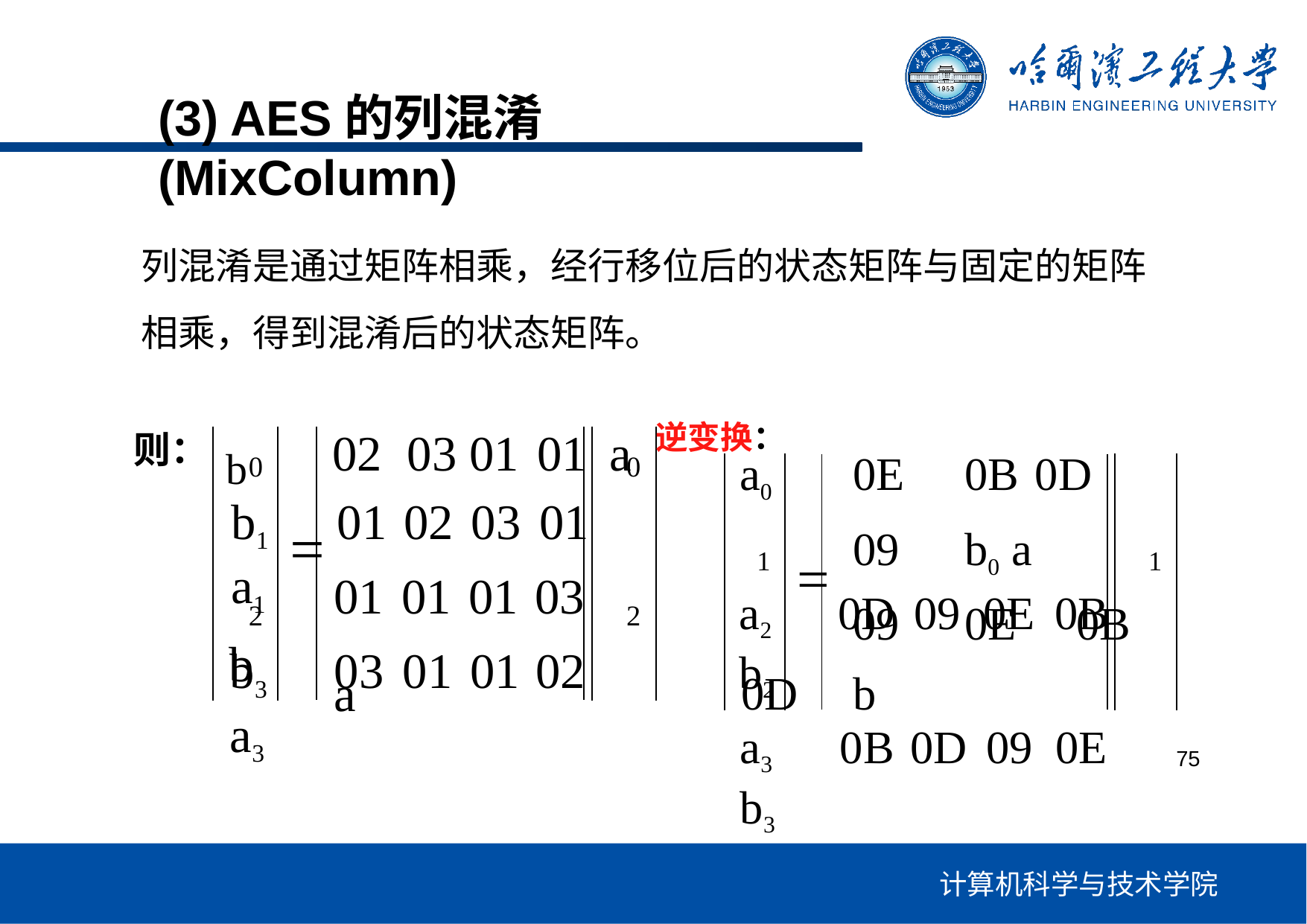

# (3) AES的列混淆(MixColumn)
列混淆是通过矩阵相乘，经行移位后的状态矩阵与固定的矩阵
相乘，得到混淆后的状态矩阵。
则： b
02  03 01 01	a 逆变换：

a0	0E	0B 0D	09	b0  a		09	0E	0B 0D	b
0
0

b1	01 02 03 01	a1
b
=
01 01 01 03	a
1
a2	0D	09	0E	0B	b2
a3	0B 0D	09	0E	b3
1
=
2
b3	03	01 01 02	a3
2
75